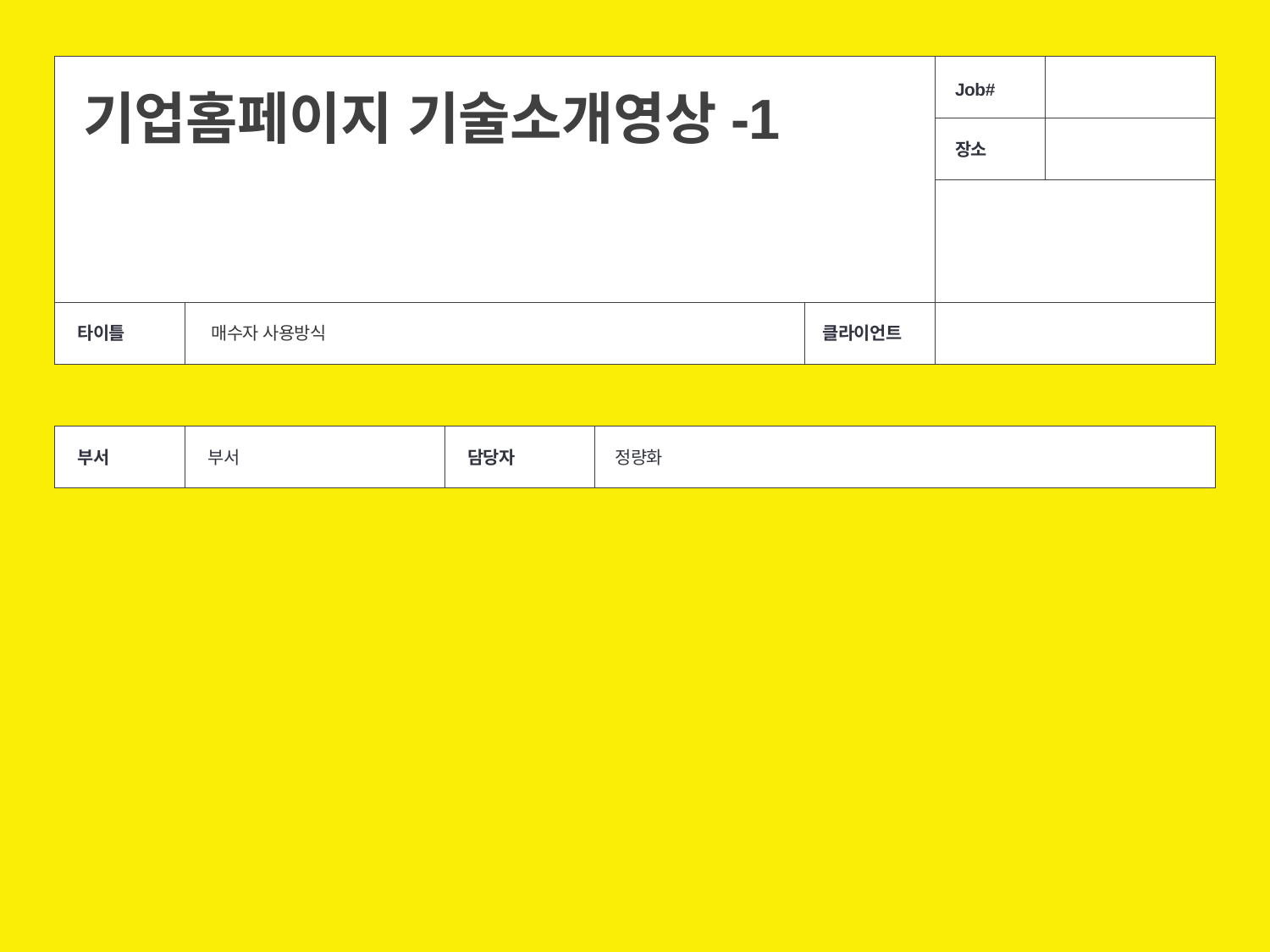

|  |  |  |  |  |  |  |
| --- | --- | --- | --- | --- | --- | --- |
|  |  |  |  |  |  |  |
|  |  |  |  |  |  |  |
|  |  |  |  |  |  |  |
|  |  |  |  |  |  |  |
|  |  |  |  |  |  |  |
Job#
기업홈페이지 기술소개영상-1
장소
타이틀
매수자 사용방식
클라이언트
부서
부서
담당자
정량화